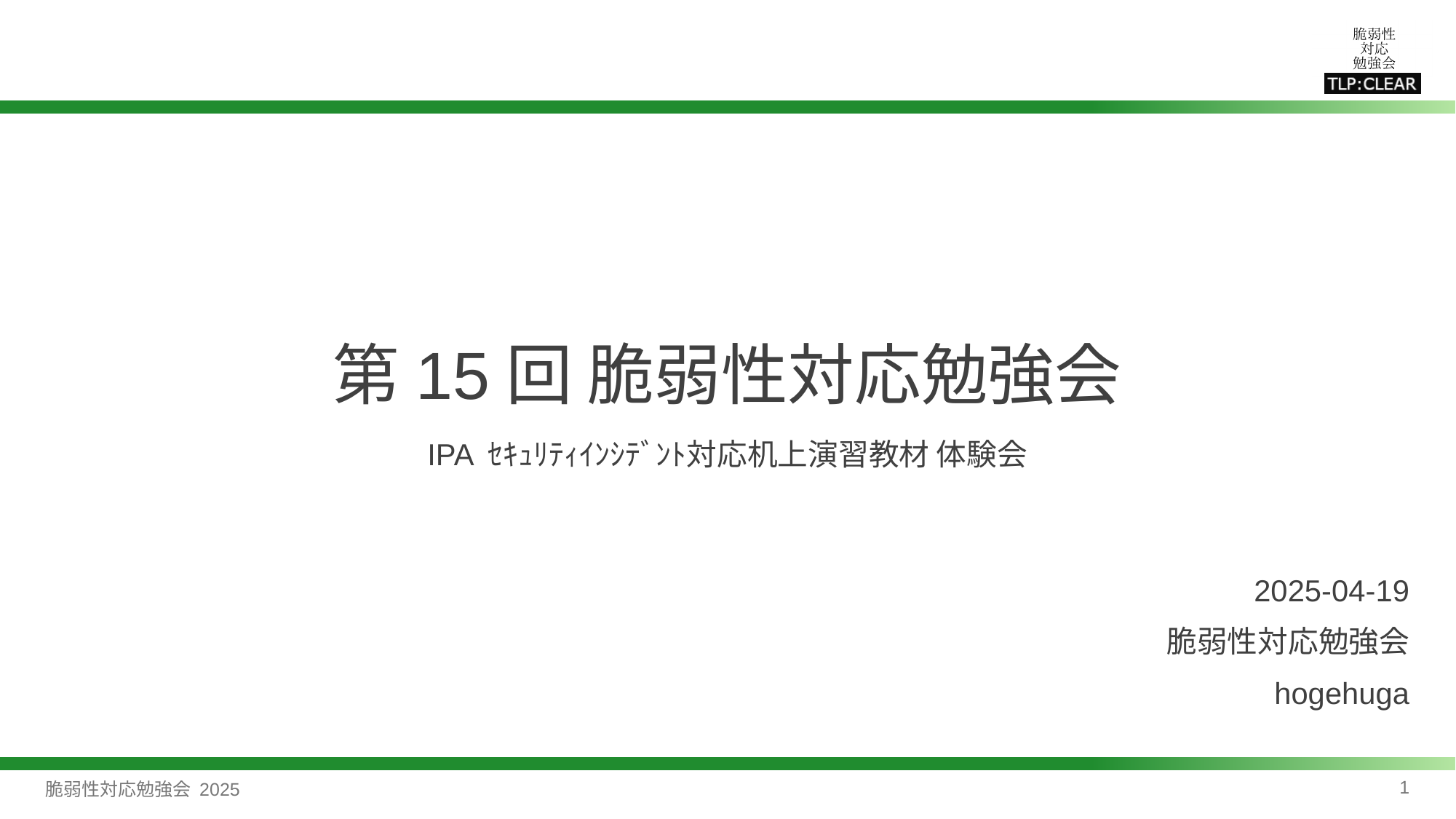

# 第15回 脆弱性対応勉強会
IPA ｾｷｭﾘﾃｨｲﾝｼﾃﾞﾝﾄ対応机上演習教材 体験会
2025-04-19
脆弱性対応勉強会
hogehuga
1
脆弱性対応勉強会 2025